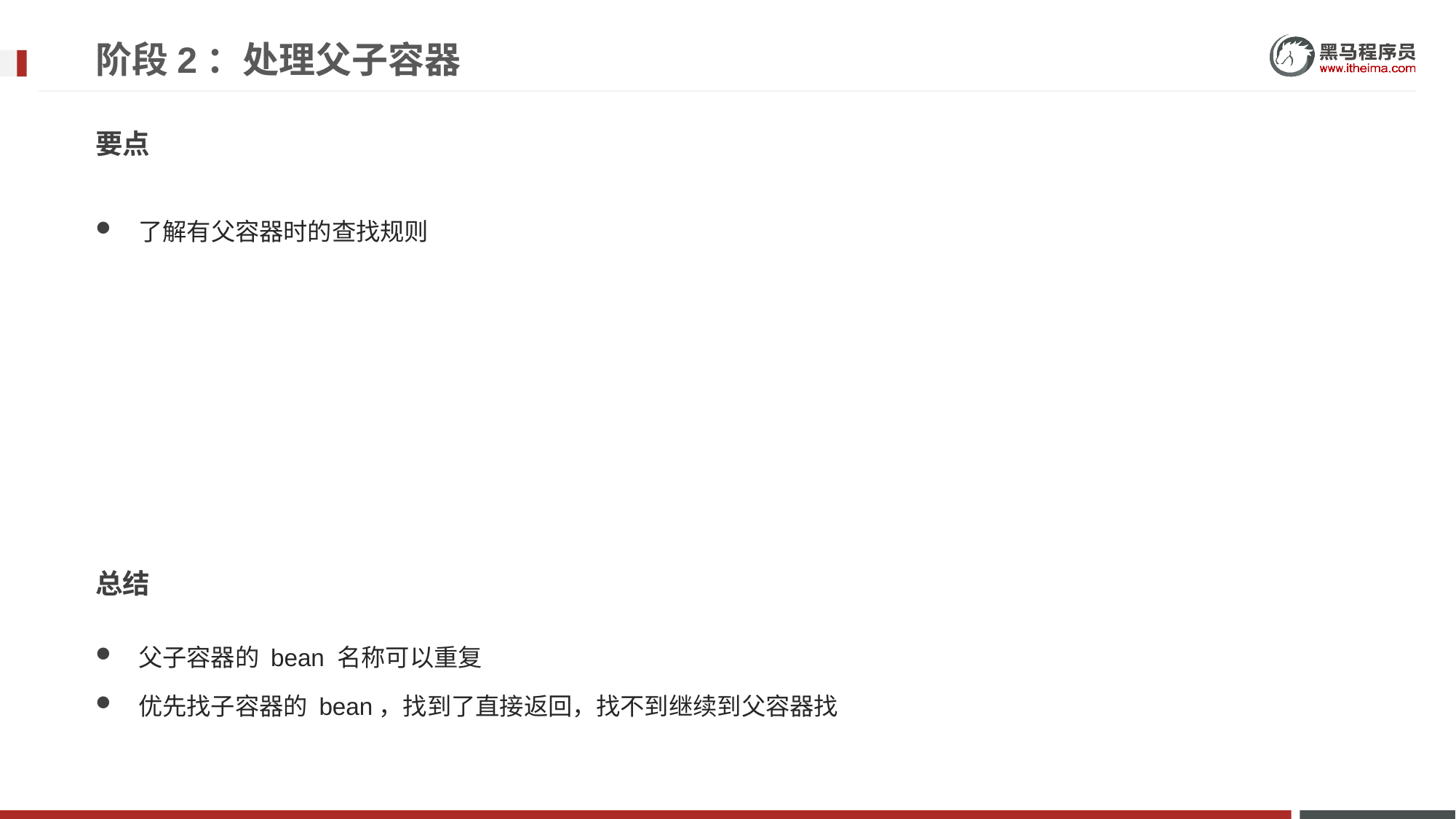

# 阶段2：处理父子容器
要点
了解有父容器时的查找规则
总结
父子容器的 bean 名称可以重复
优先找子容器的 bean，找到了直接返回，找不到继续到父容器找